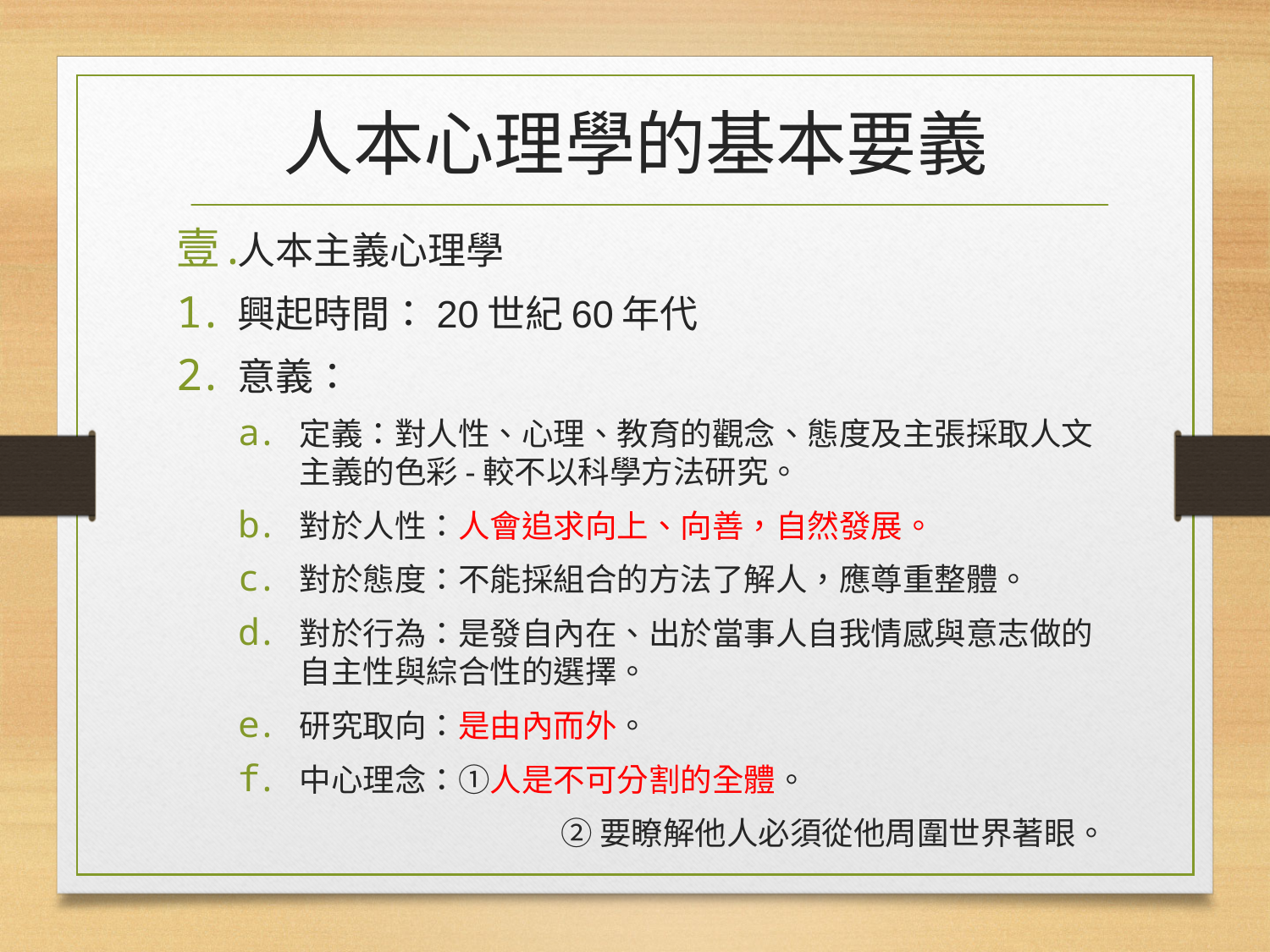

# 人本心理學的基本要義
人本主義心理學
興起時間：20世紀60年代
意義：
定義：對人性、心理、教育的觀念、態度及主張採取人文主義的色彩-較不以科學方法研究。
對於人性：人會追求向上、向善，自然發展。
對於態度：不能採組合的方法了解人，應尊重整體。
對於行為：是發自內在、出於當事人自我情感與意志做的自主性與綜合性的選擇。
研究取向：是由內而外。
中心理念：①人是不可分割的全體。
                    ②要瞭解他人必須從他周圍世界著眼。